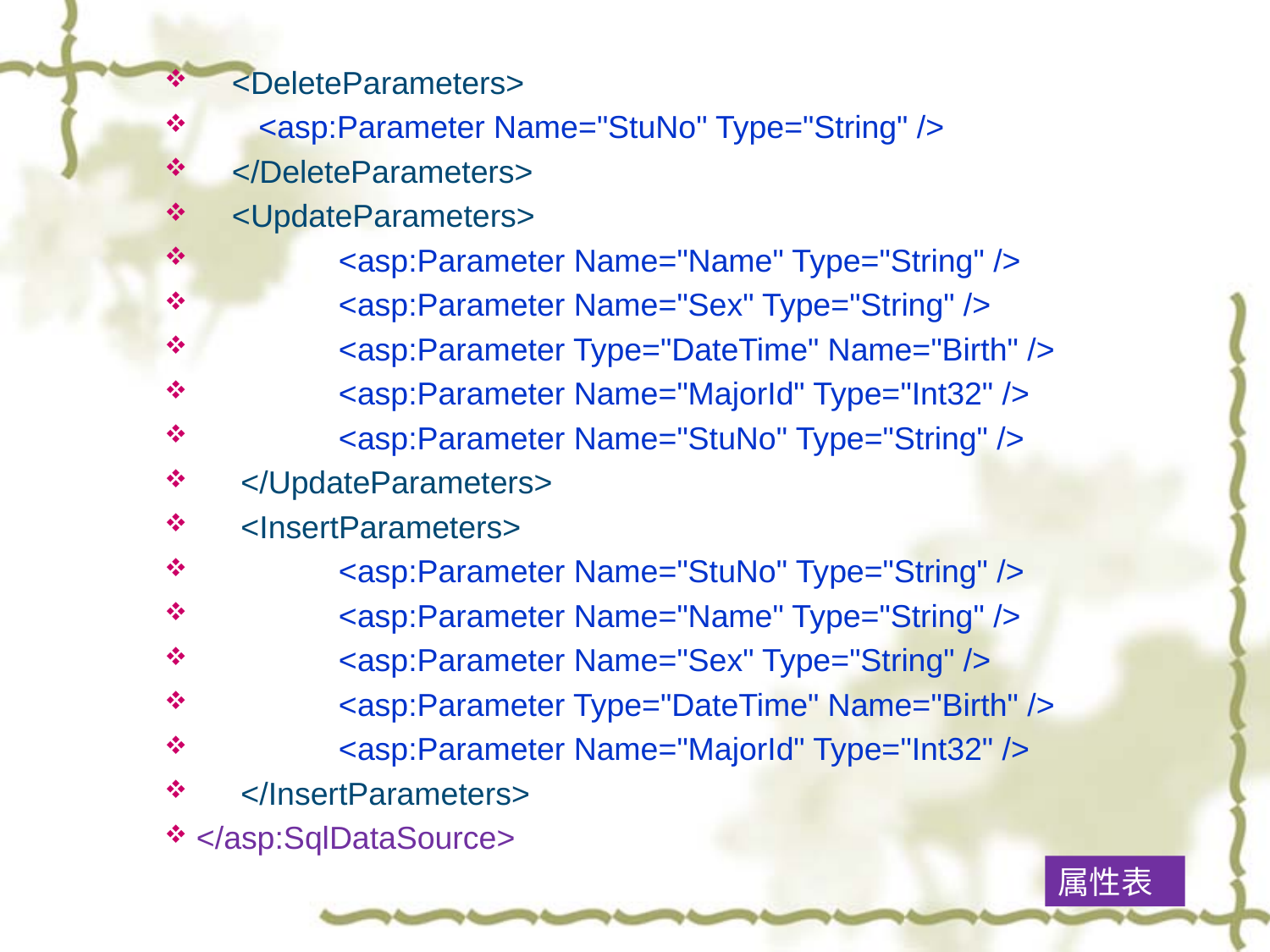

<DeleteParameters>
       <asp:Parameter Name="StuNo" Type="String" />
    </DeleteParameters>
    <UpdateParameters>
                <asp:Parameter Name="Name" Type="String" />
                <asp:Parameter Name="Sex" Type="String" />
                <asp:Parameter Type="DateTime" Name="Birth" />
                <asp:Parameter Name="MajorId" Type="Int32" />
                <asp:Parameter Name="StuNo" Type="String" />
     </UpdateParameters>
     <InsertParameters>
                <asp:Parameter Name="StuNo" Type="String" />
                <asp:Parameter Name="Name" Type="String" />
                <asp:Parameter Name="Sex" Type="String" />
                <asp:Parameter Type="DateTime" Name="Birth" />
                <asp:Parameter Name="MajorId" Type="Int32" />
     </InsertParameters>
</asp:SqlDataSource>
属性表